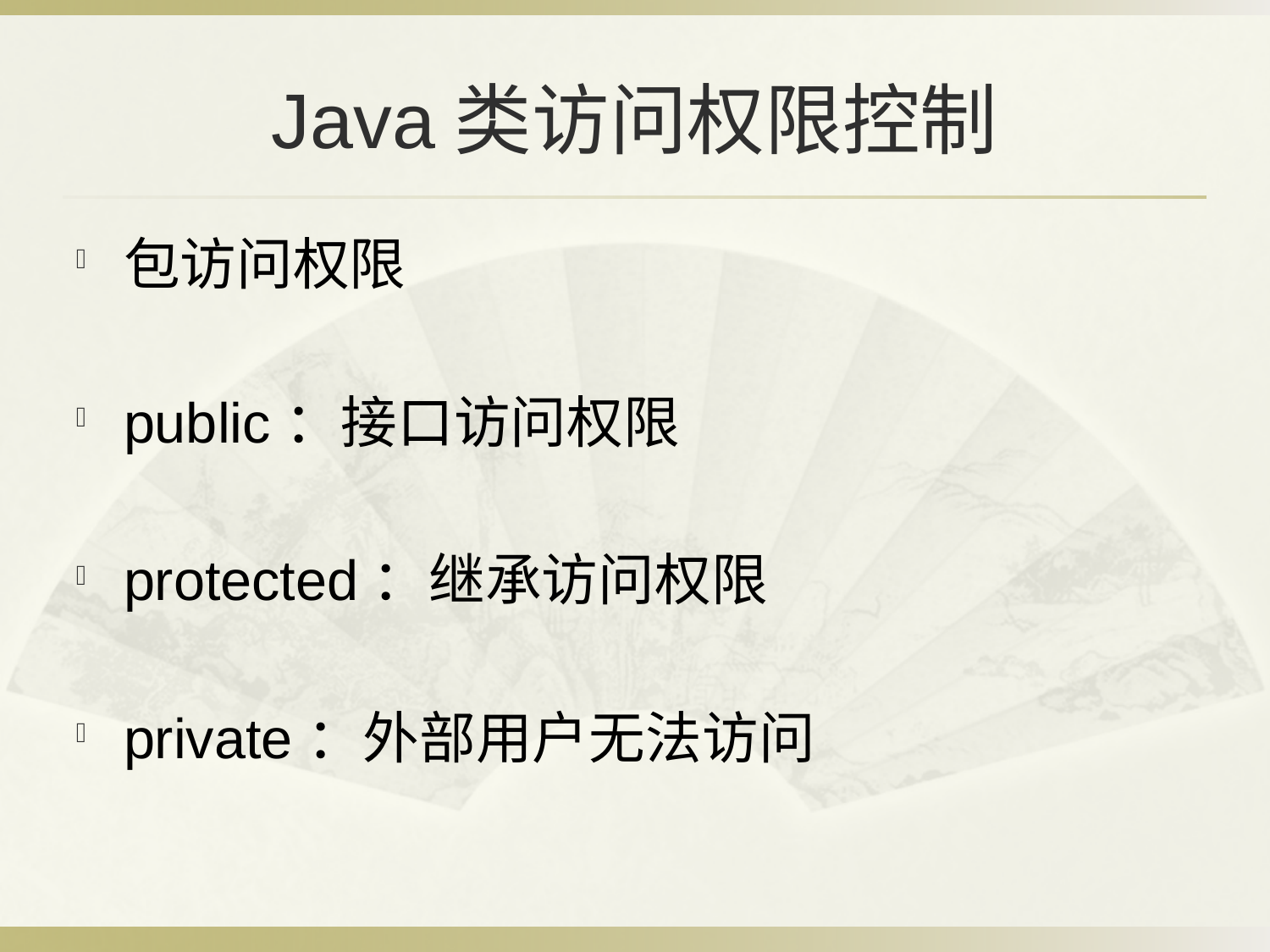

# Java类访问权限控制
包访问权限

public：接口访问权限

protected：继承访问权限

private：外部用户无法访问